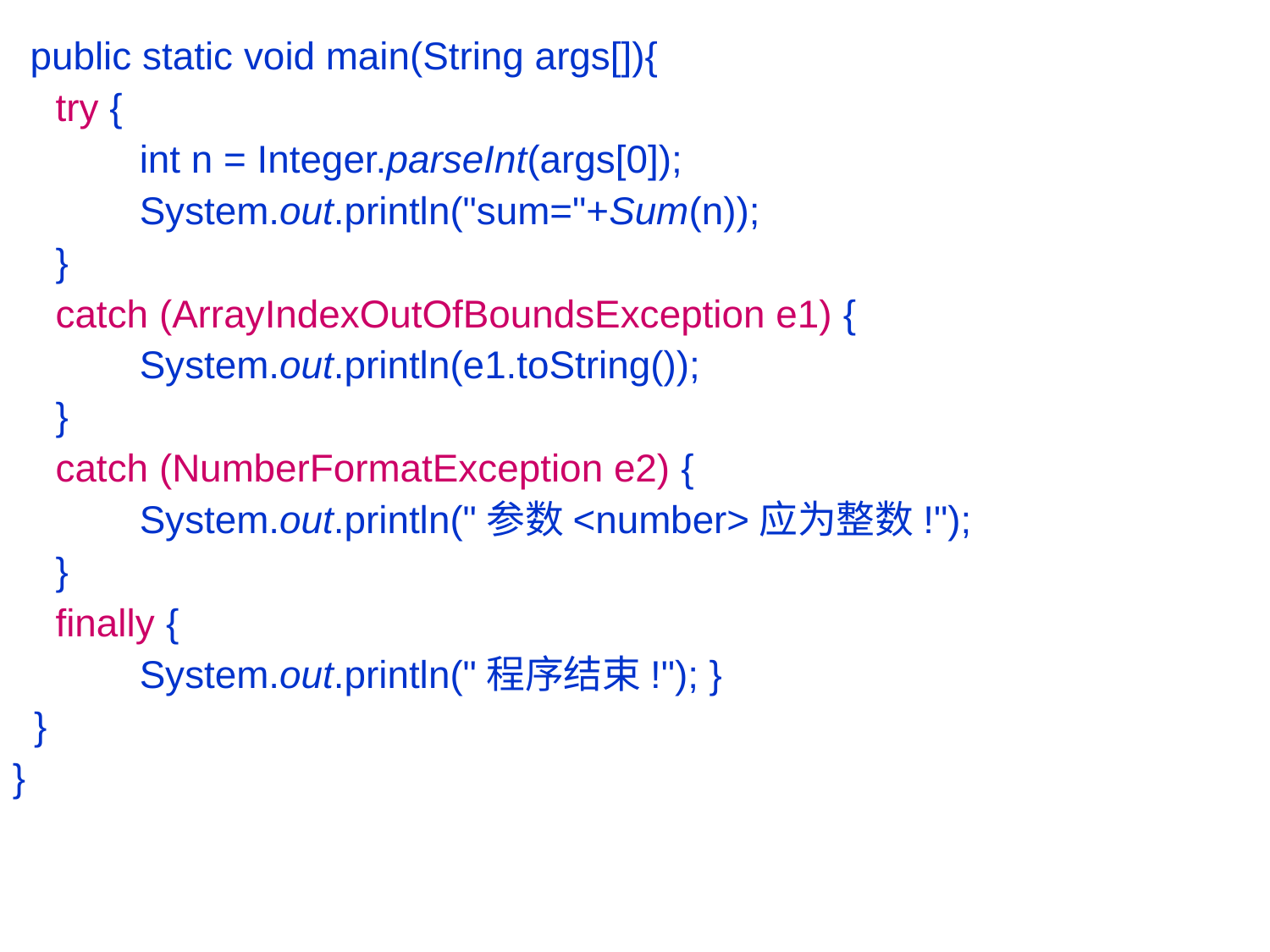

public static void main(String args[]){
    try {
    	int n = Integer.parseInt(args[0]);
      	System.out.println("sum="+Sum(n));
    }
    catch (ArrayIndexOutOfBoundsException e1) {
    	System.out.println(e1.toString());
    }
    catch (NumberFormatException e2) {
    	System.out.println("参数<number>应为整数!");
    }
    finally {
    	System.out.println("程序结束!"); }
  }
}